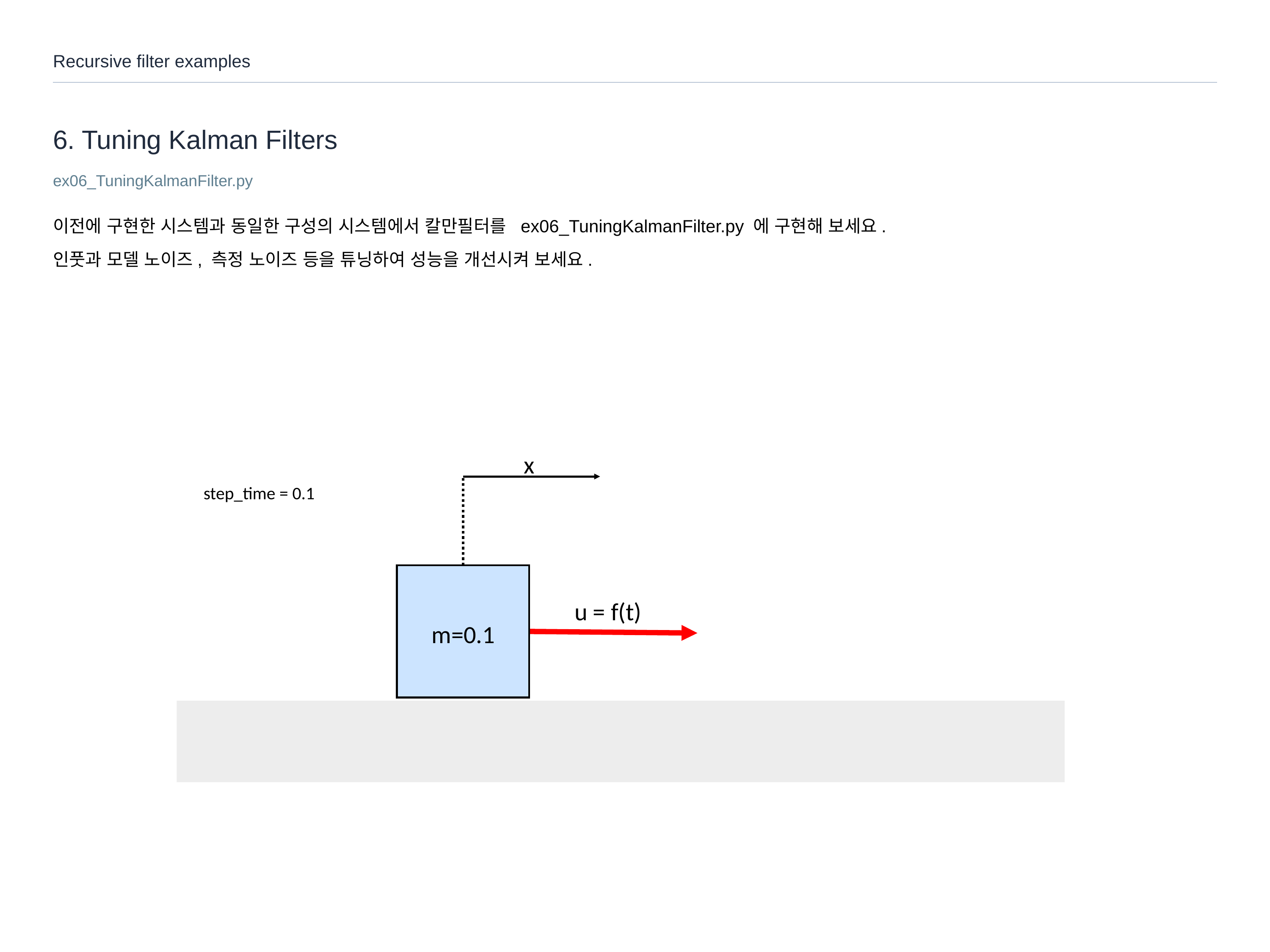

Recursive filter examples
# 6. Tuning Kalman Filters
ex06_TuningKalmanFilter.py
이전에 구현한 시스템과 동일한 구성의 시스템에서 칼만필터를  ex06_TuningKalmanFilter.py 에 구현해 보세요.
인풋과 모델 노이즈, 측정 노이즈 등을 튜닝하여 성능을 개선시켜 보세요.
x
step_time = 0.1

m=0.1
u = f(t)